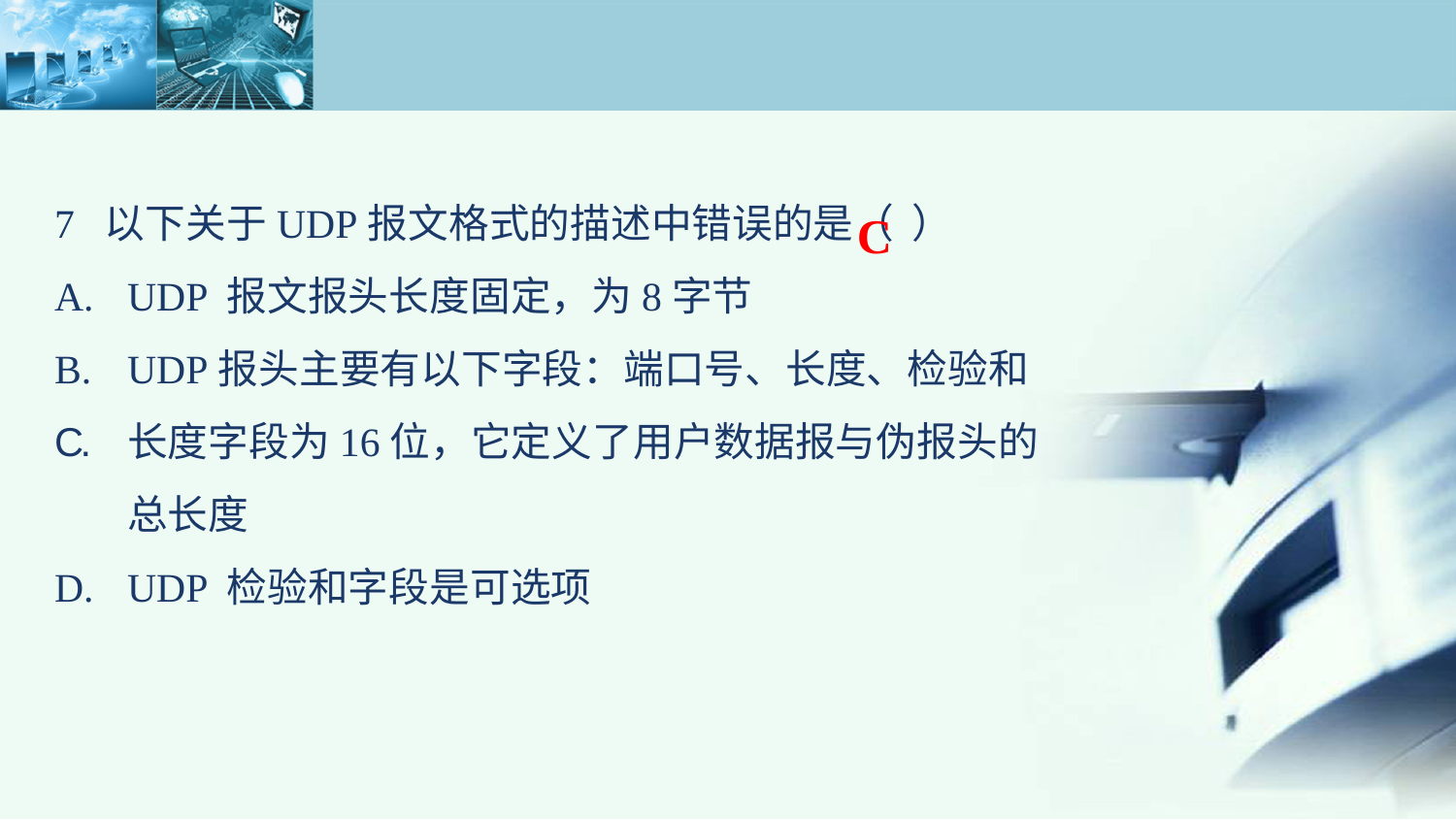

7  以下关于UDP报文格式的描述中错误的是（  ）
UDP 报文报头长度固定，为8字节
UDP报头主要有以下字段：端口号、长度、检验和
长度字段为16位，它定义了用户数据报与伪报头的总长度
UDP 检验和字段是可选项

C